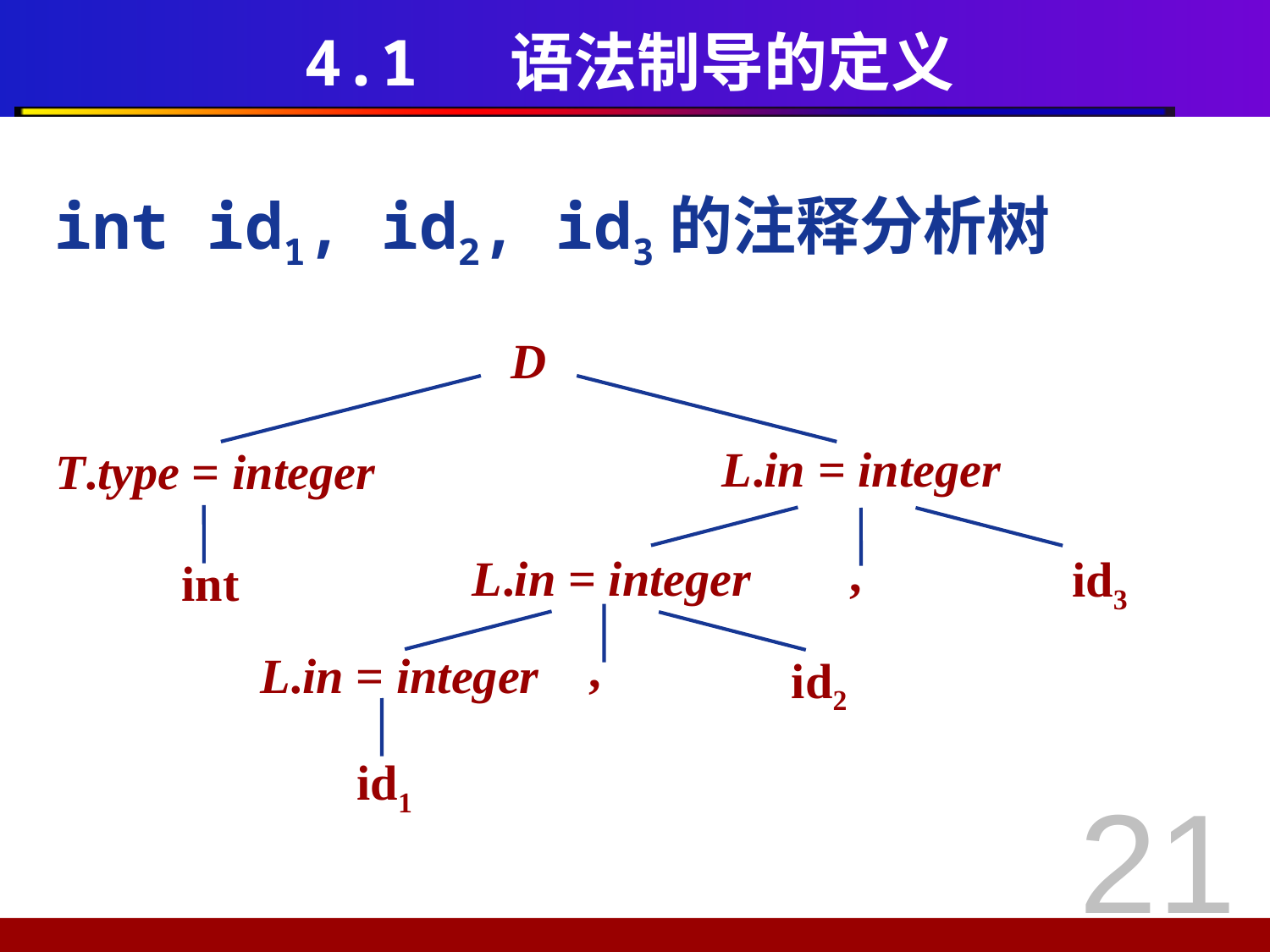

# 4.1  语法制导的定义
int id1, id2, id3的注释分析树

D

L.in = integer
T.type = integer

,
L.in = integer
id3
int

,
L.in = integer
id2

id1
21